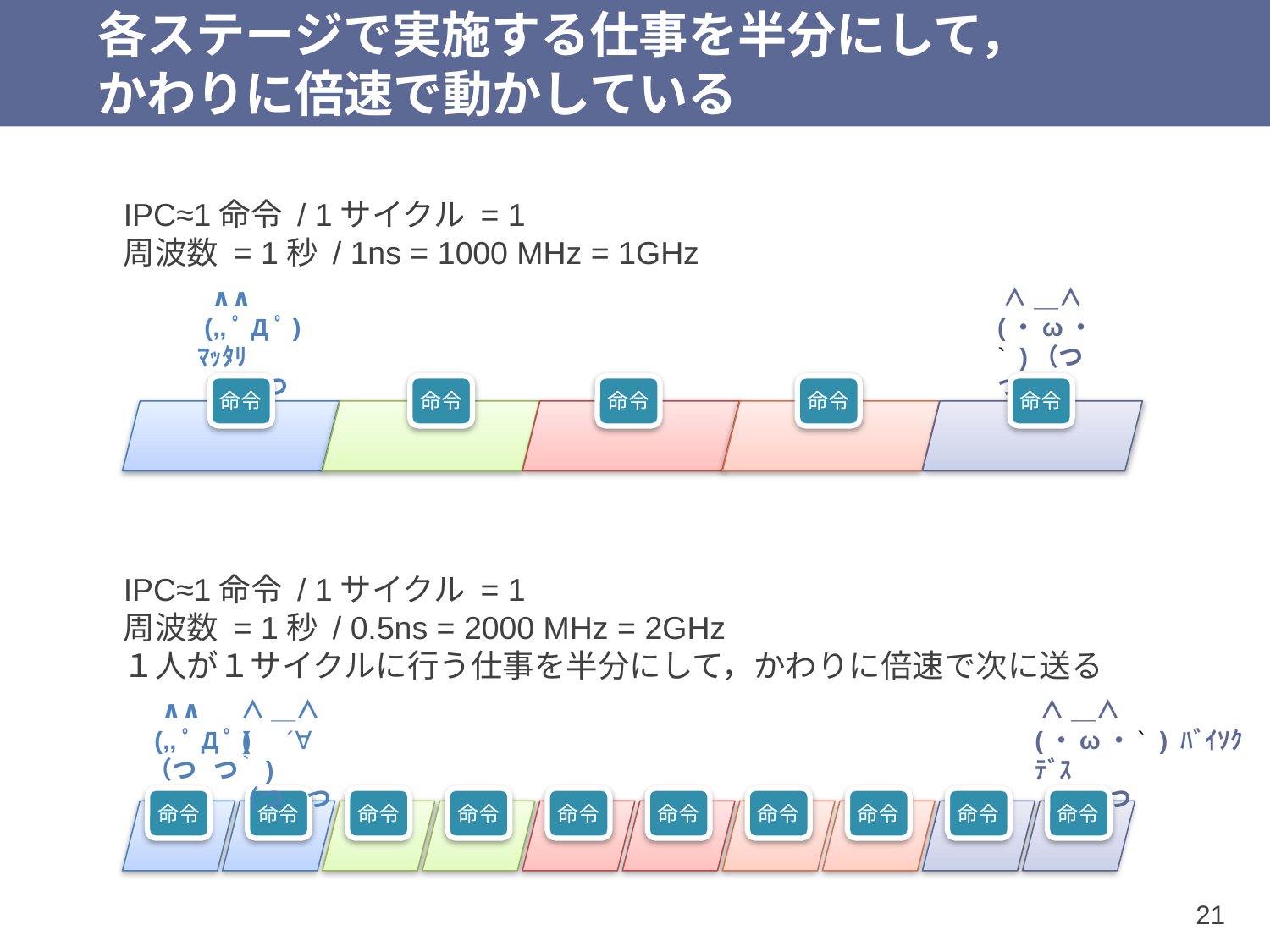

# 各ステージで実施する仕事を半分にして， かわりに倍速で動かしている
IPC≈1命令 / 1サイクル = 1
周波数 = 1秒 / 1ns = 1000 MHz = 1GHz
  ∧∧
 (,,ﾟДﾟ) ﾏｯﾀﾘ
（つ   つ
 ∧＿∧
(・ω・`  )（つ    つ
命令
命令
命令
命令
命令

IPC≈1命令 / 1サイクル = 1
周波数 = 1秒 / 0.5ns = 2000 MHz = 2GHz
１人が１サイクルに行う仕事を半分にして，かわりに倍速で次に送る
  ∧∧
 (,,ﾟДﾟ)
（つ   つ
 ∧＿∧
 (　´∀｀)
（つ    つ
 ∧＿∧
(・ω・`  ) ﾊﾞｲｿｸﾃﾞｽ
（つ    つ
命令
命令
命令
命令
命令
命令
命令
命令
命令
命令